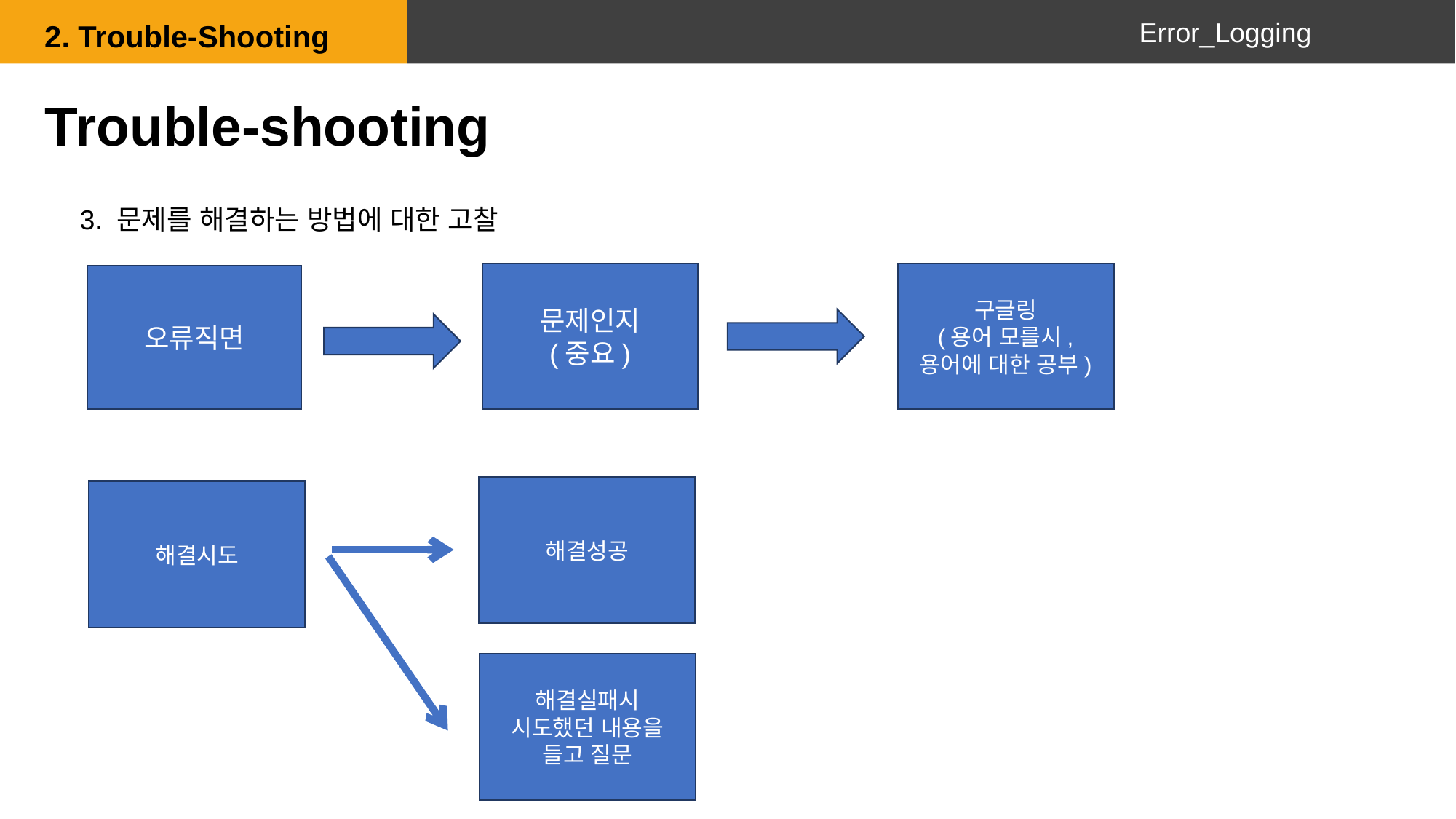

Error_Logging
2. Trouble-Shooting
Trouble-shooting
3. 문제를 해결하는 방법에 대한 고찰
문제인지
(중요)
구글링
(용어 모를시, 용어에 대한 공부)
오류직면

해결성공
해결시도
해결실패시
시도했던 내용을 들고 질문